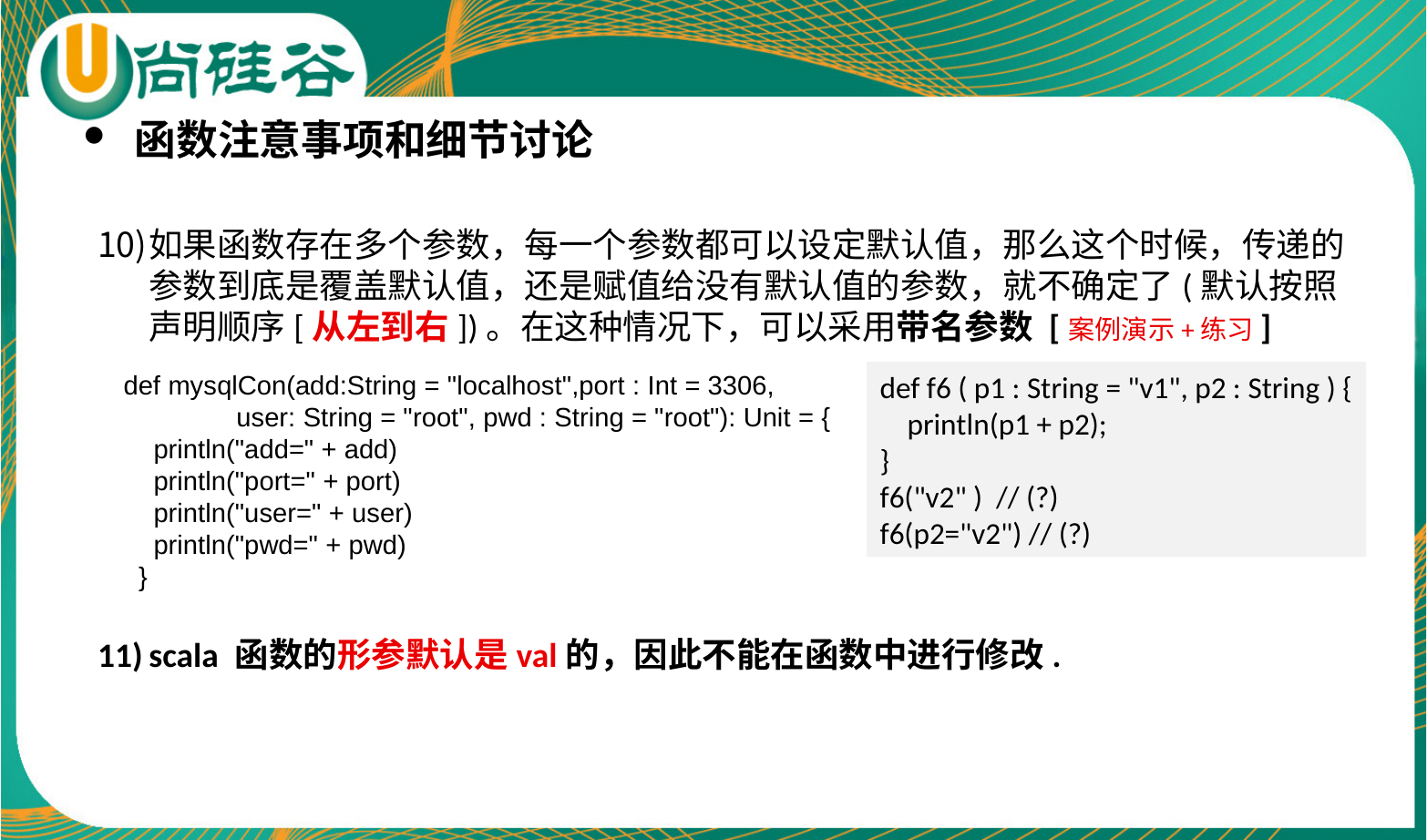

函数注意事项和细节讨论

如果函数存在多个参数，每一个参数都可以设定默认值，那么这个时候，传递的参数到底是覆盖默认值，还是赋值给没有默认值的参数，就不确定了(默认按照声明顺序[从左到右])。在这种情况下，可以采用带名参数 [案例演示+练习]

scala 函数的形参默认是val的，因此不能在函数中进行修改.

def mysqlCon(add:String = "localhost",port : Int = 3306,
               user: String = "root", pwd : String = "root"): Unit = {
    println("add=" + add)
    println("port=" + port)
    println("user=" + user)
    println("pwd=" + pwd)
  }
def f6 ( p1 : String = "v1", p2 : String ) {
    println(p1 + p2);
}
f6("v2" )  // (?)
f6(p2="v2") // (?)